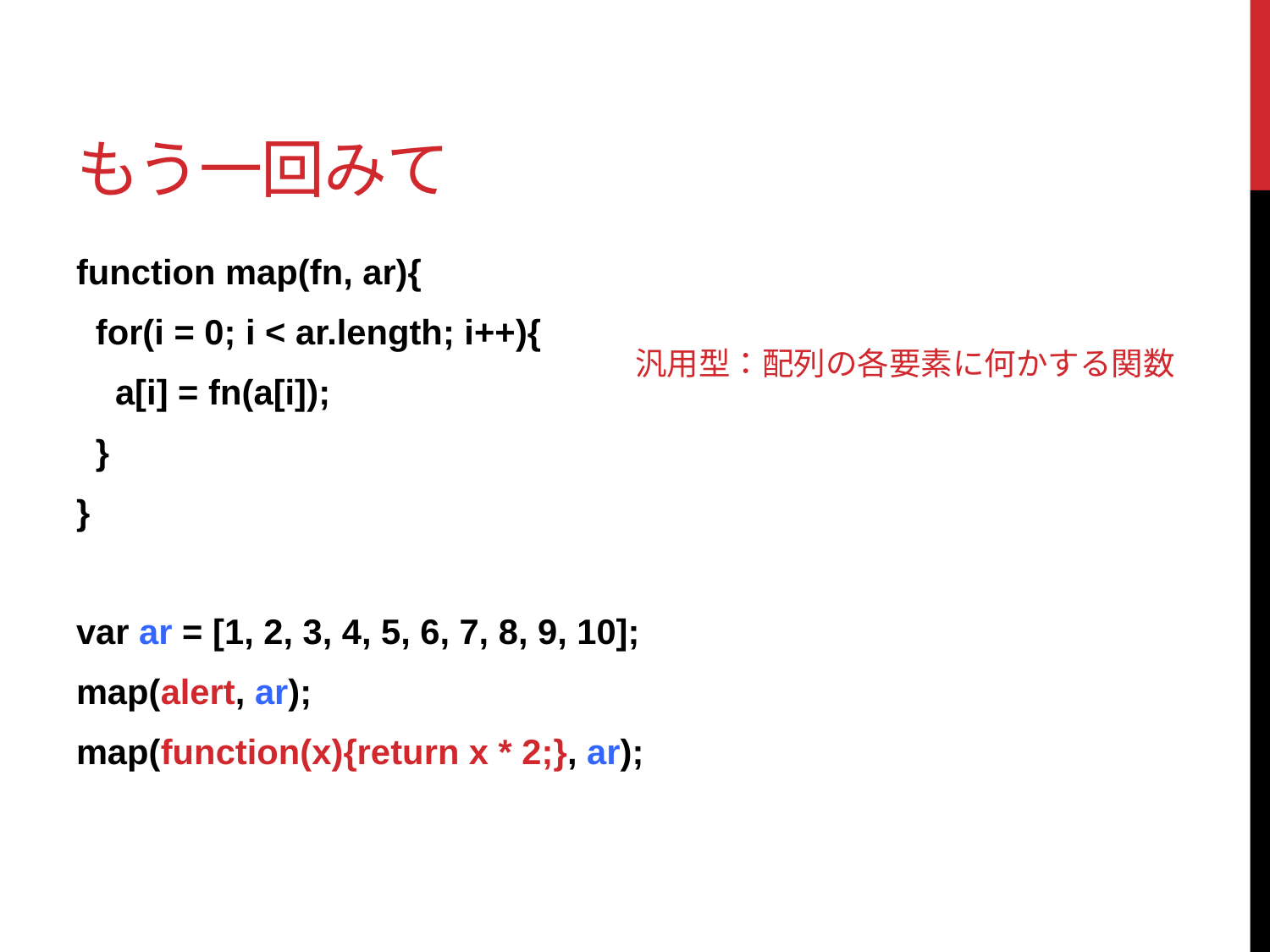

# もう一回みて
function map(fn, ar){
  for(i = 0; i < ar.length; i++){
    a[i] = fn(a[i]);
  }
}

var ar = [1, 2, 3, 4, 5, 6, 7, 8, 9, 10];
map(alert, ar);
map(function(x){return x * 2;}, ar);
汎用型：配列の各要素に何かする関数